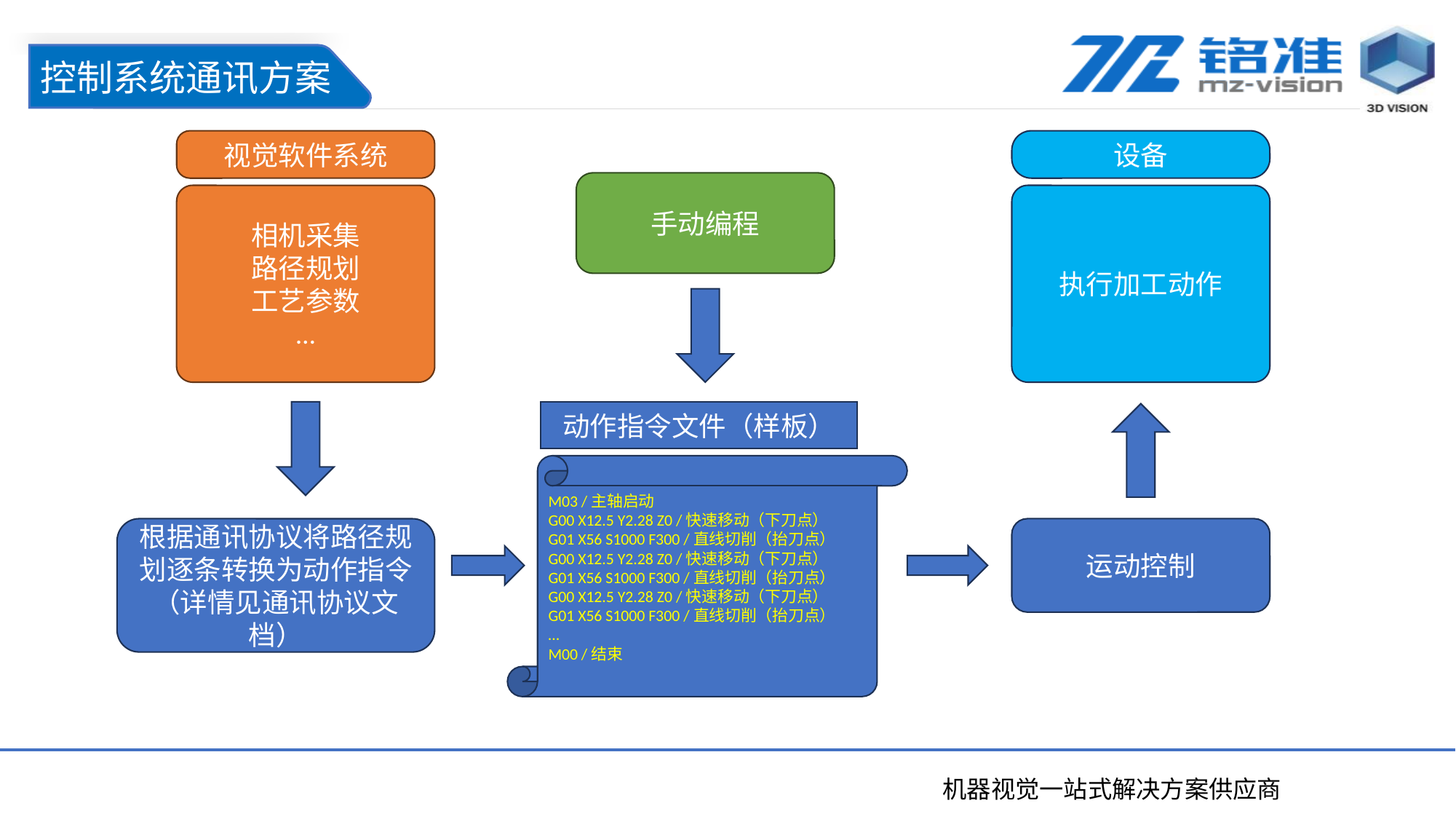

控制系统通讯方案
视觉软件系统
设备
手动编程
相机采集
路径规划
工艺参数
…
执行加工动作

动作指令文件（样板）

M03 /主轴启动
G00 X12.5 Y2.28 Z0 /快速移动（下刀点）
G01 X56 S1000 F300 /直线切削（抬刀点）
G00 X12.5 Y2.28 Z0 /快速移动（下刀点）
G01 X56 S1000 F300 /直线切削（抬刀点）
G00 X12.5 Y2.28 Z0 /快速移动（下刀点）
G01 X56 S1000 F300 /直线切削（抬刀点）
…
M00 /结束

根据通讯协议将路径规划逐条转换为动作指令
（详情见通讯协议文档）
运动控制